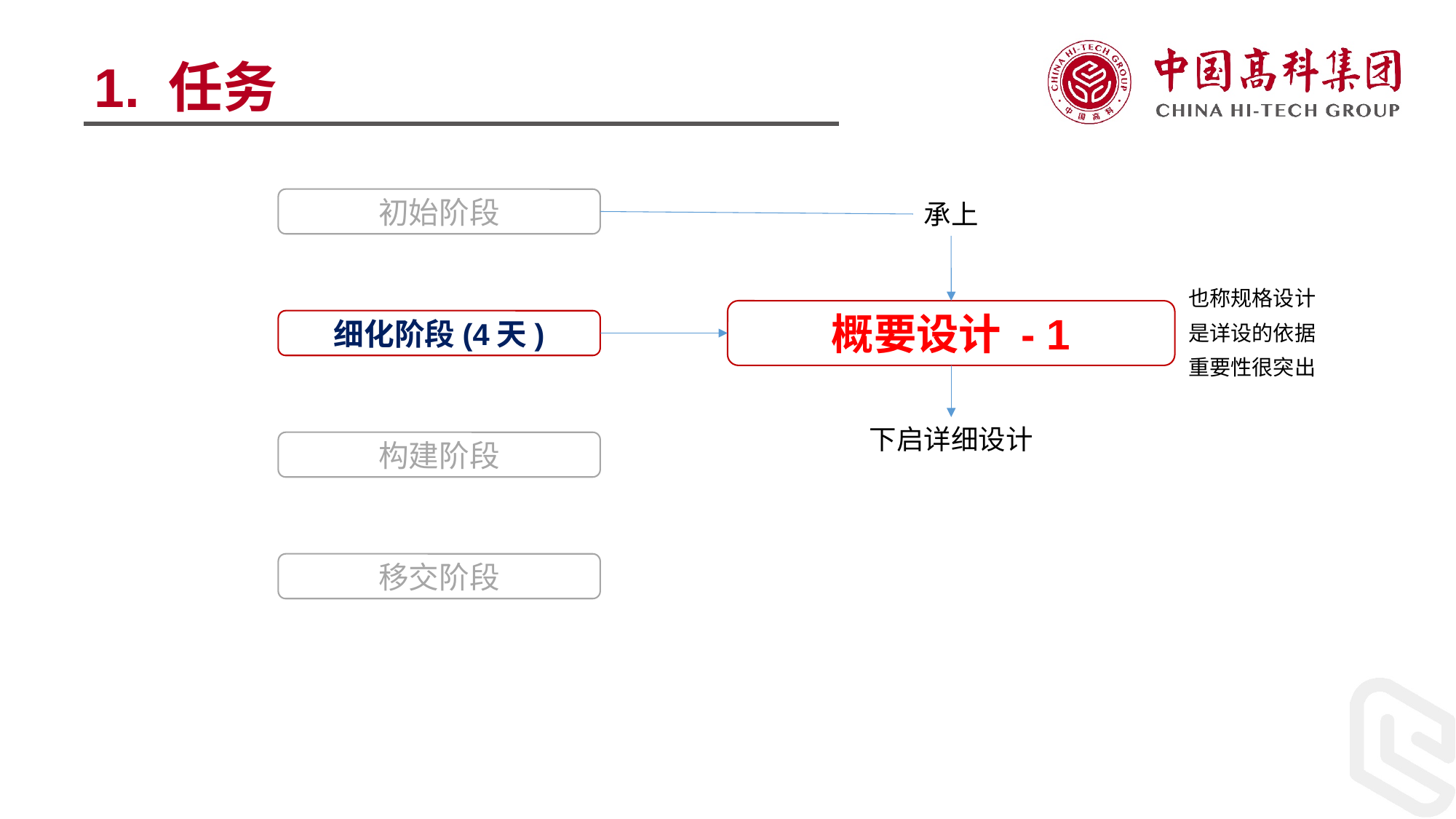

1. 任务
初始阶段
承上
也称规格设计
是详设的依据
重要性很突出
概要设计 - 1
细化阶段(4天)
下启详细设计
构建阶段
移交阶段